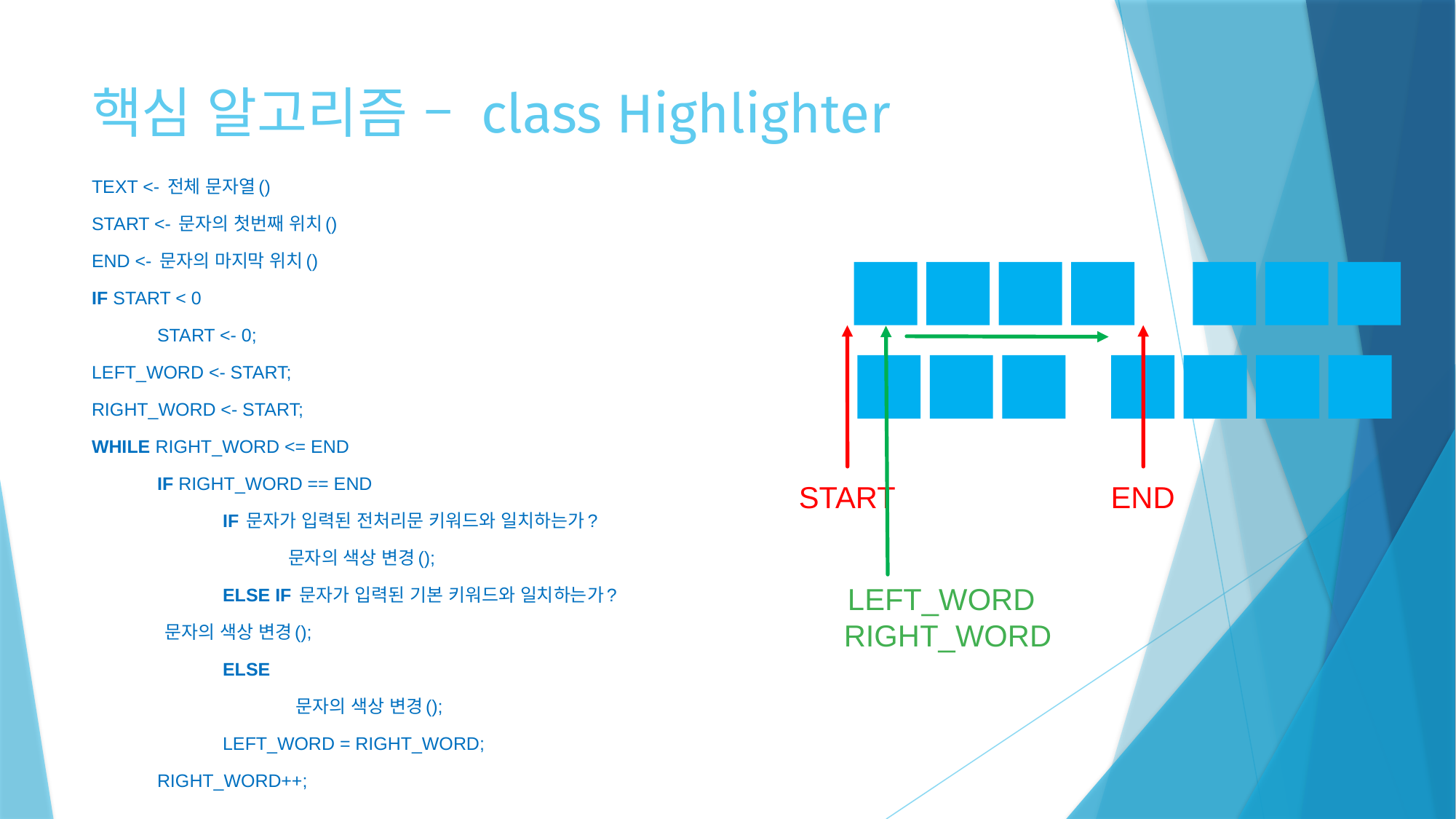

# 핵심 알고리즘 – class Highlighter
Text <- 전체 문자열()
start <- 문자의 첫번째 위치()
End <- 문자의 마지막 위치()
if start < 0
	start <- 0;
left_word <- start;
right_word <- start;
while right_word <= end
	if right_word == end
		if 문자가 입력된 전처리문 키워드와 일치하는가?
			문자의 색상 변경();
		else if 문자가 입력된 기본 키워드와 일치하는가? 			 문자의 색상 변경();
 		else
			 문자의 색상 변경();
		left_word = right_word;
	right_word++;

START
END
LEFT_WORD
RIGHT_WORD